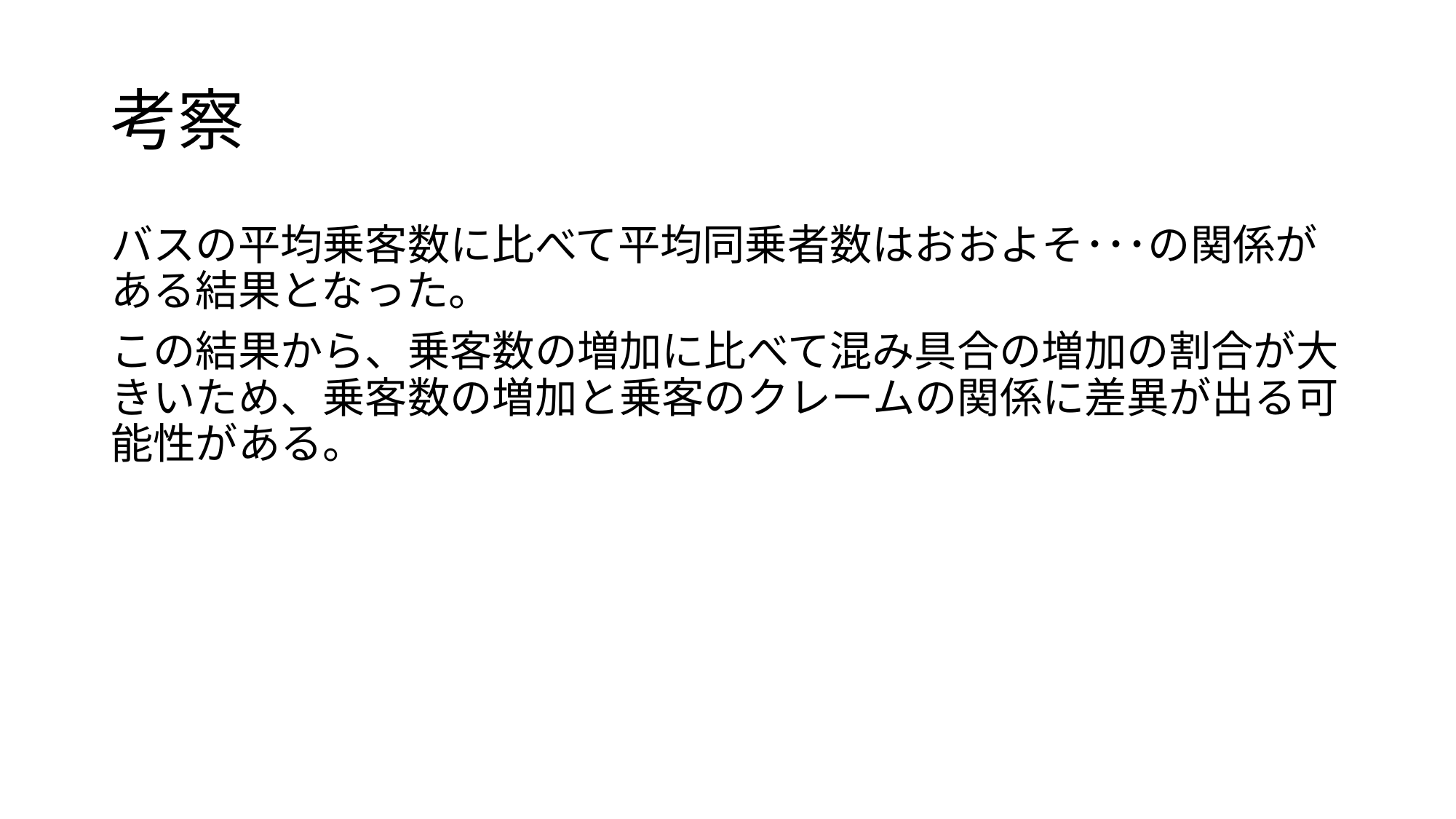

# 考察
バスの平均乗客数に比べて平均同乗者数はおおよそ･･･の関係がある結果となった。
この結果から、乗客数の増加に比べて混み具合の増加の割合が大きいため、乗客数の増加と乗客のクレームの関係に差異が出る可能性がある。